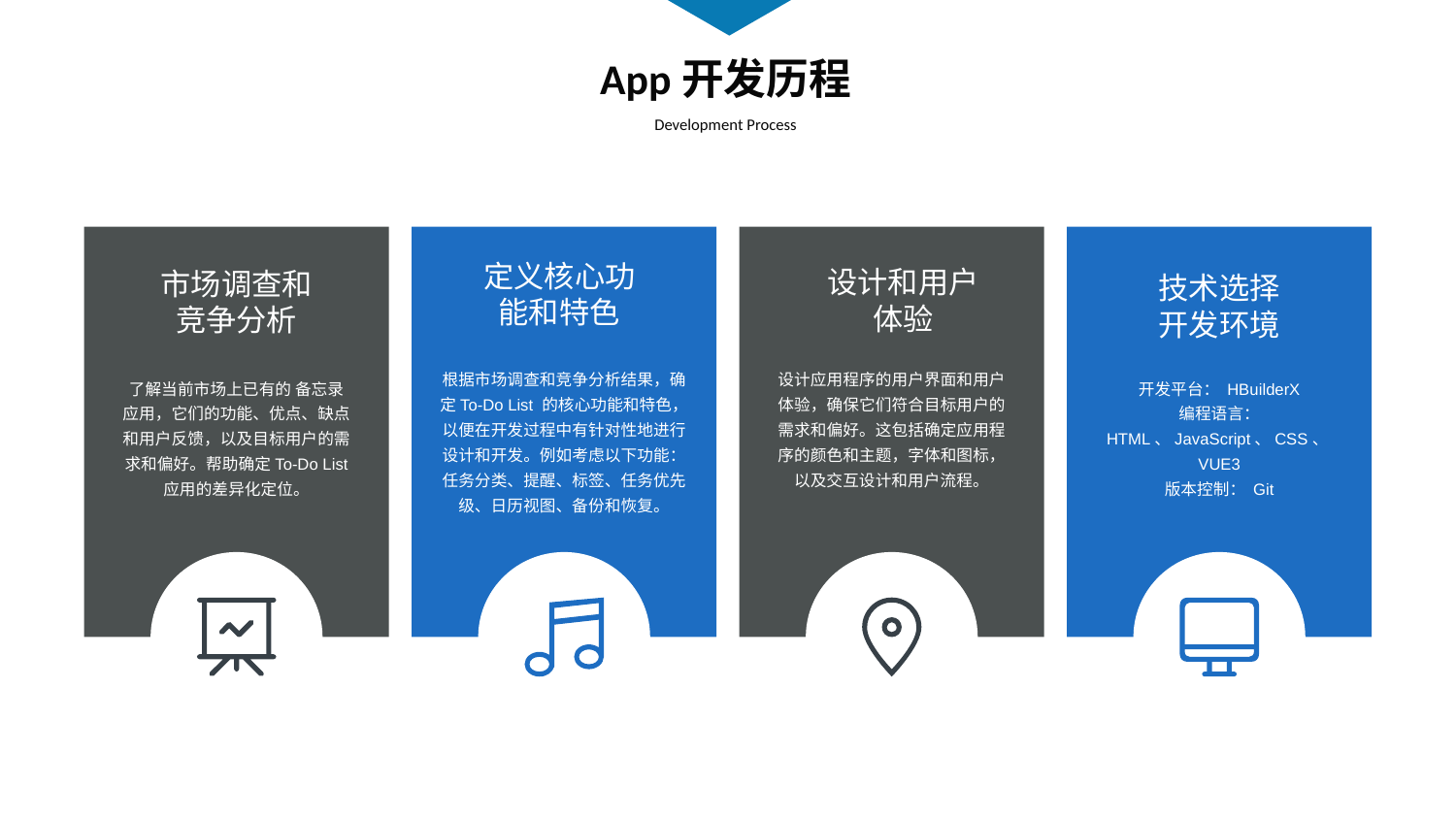

App开发历程
Development Process

市场调查和竞争分析
了解当前市场上已有的 备忘录应用，它们的功能、优点、缺点和用户反馈，以及目标用户的需求和偏好。帮助确定To-Do List 应用的差异化定位。

定义核心功能和特色
根据市场调查和竞争分析结果，确定To-Do List 的核心功能和特色，以便在开发过程中有针对性地进行设计和开发。例如考虑以下功能：任务分类、提醒、标签、任务优先级、日历视图、备份和恢复。

设计和用户体验
设计应用程序的用户界面和用户体验，确保它们符合目标用户的需求和偏好。这包括确定应用程序的颜色和主题，字体和图标，以及交互设计和用户流程。

技术选择开发环境
开发平台： HBuilderX
编程语言： HTML、JavaScript、CSS、VUE3
版本控制： Git